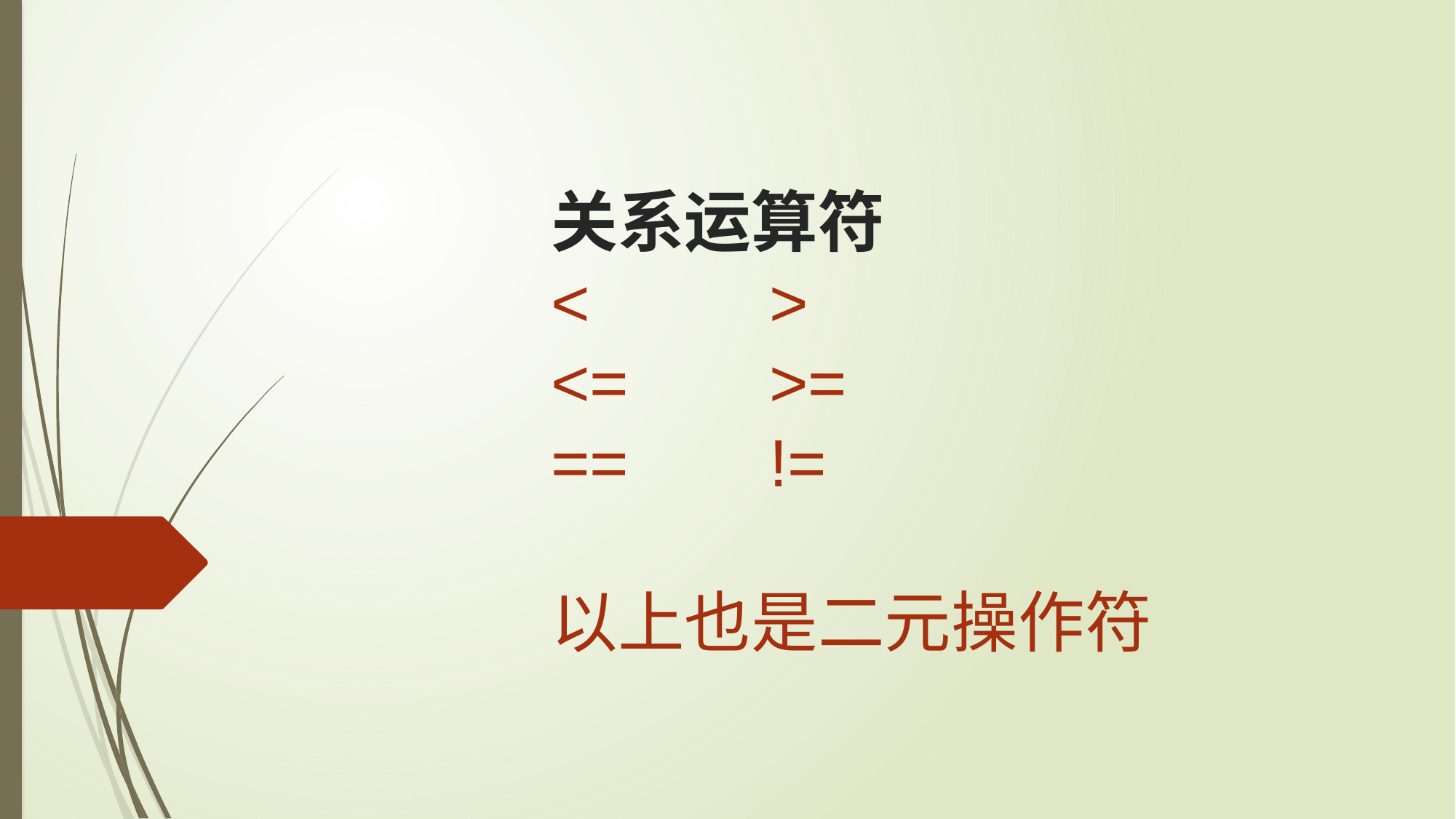

关系运算符
<		>
<=		>=
==		!=

以上也是二元操作符